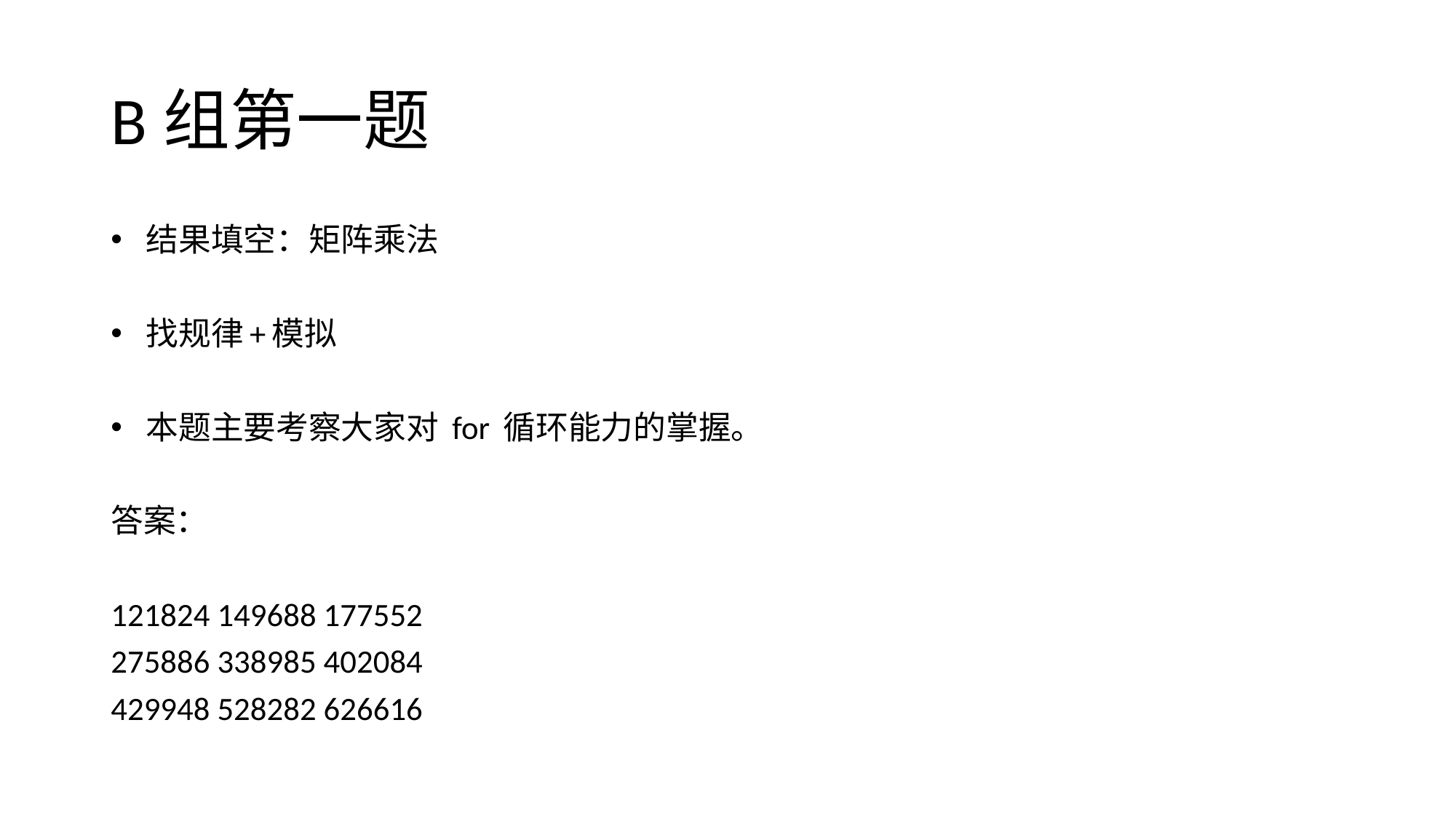

# B组第一题
结果填空：矩阵乘法

找规律+模拟

本题主要考察大家对 for 循环能力的掌握。

答案：

121824 149688 177552
275886 338985 402084
429948 528282 626616